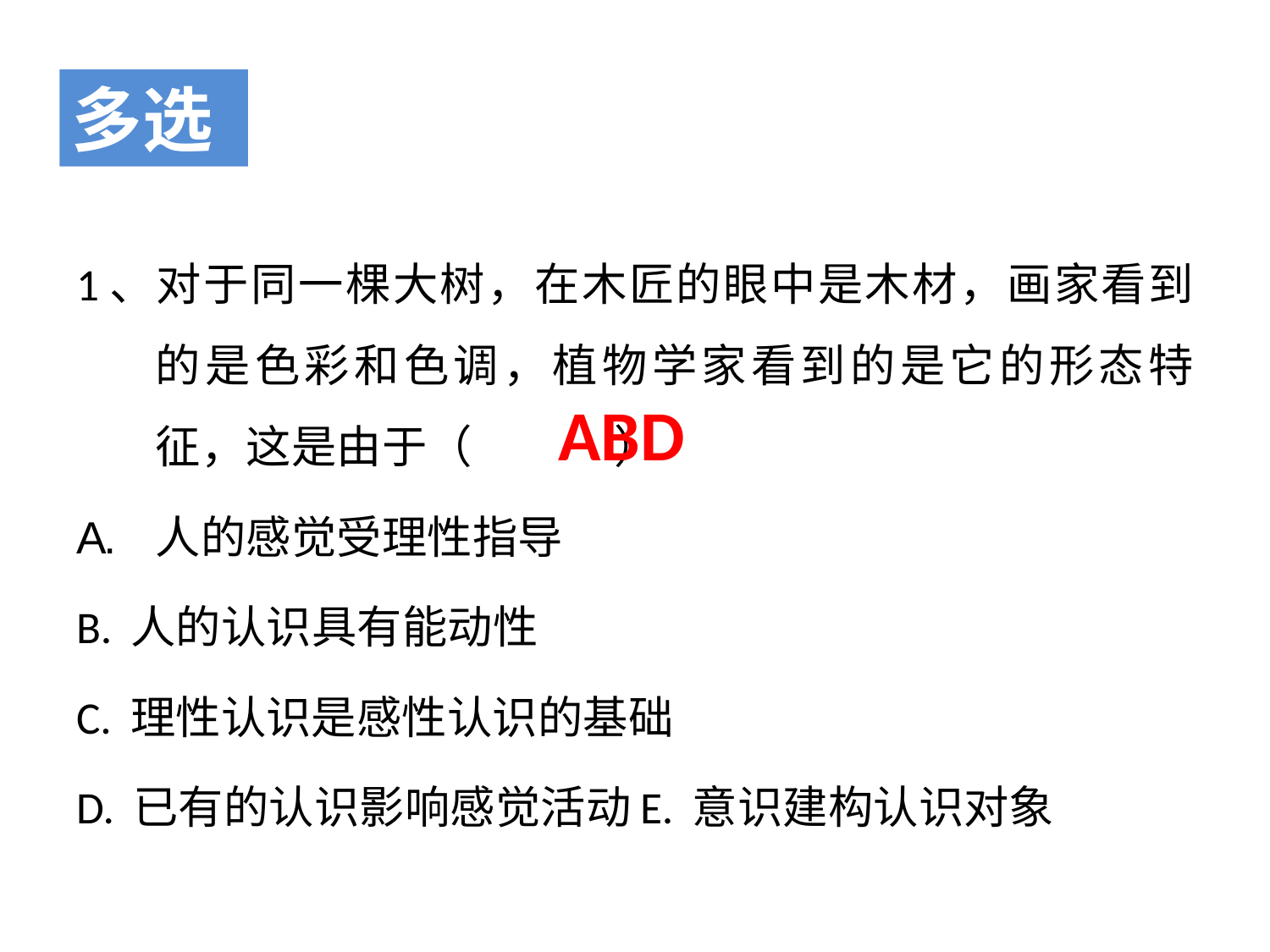

多选
1、对于同一棵大树，在木匠的眼中是木材，画家看到的是色彩和色调，植物学家看到的是它的形态特征，这是由于（              ）
人的感觉受理性指导
B. 人的认识具有能动性
C. 理性认识是感性认识的基础
D. 已有的认识影响感觉活动E. 意识建构认识对象
ABD